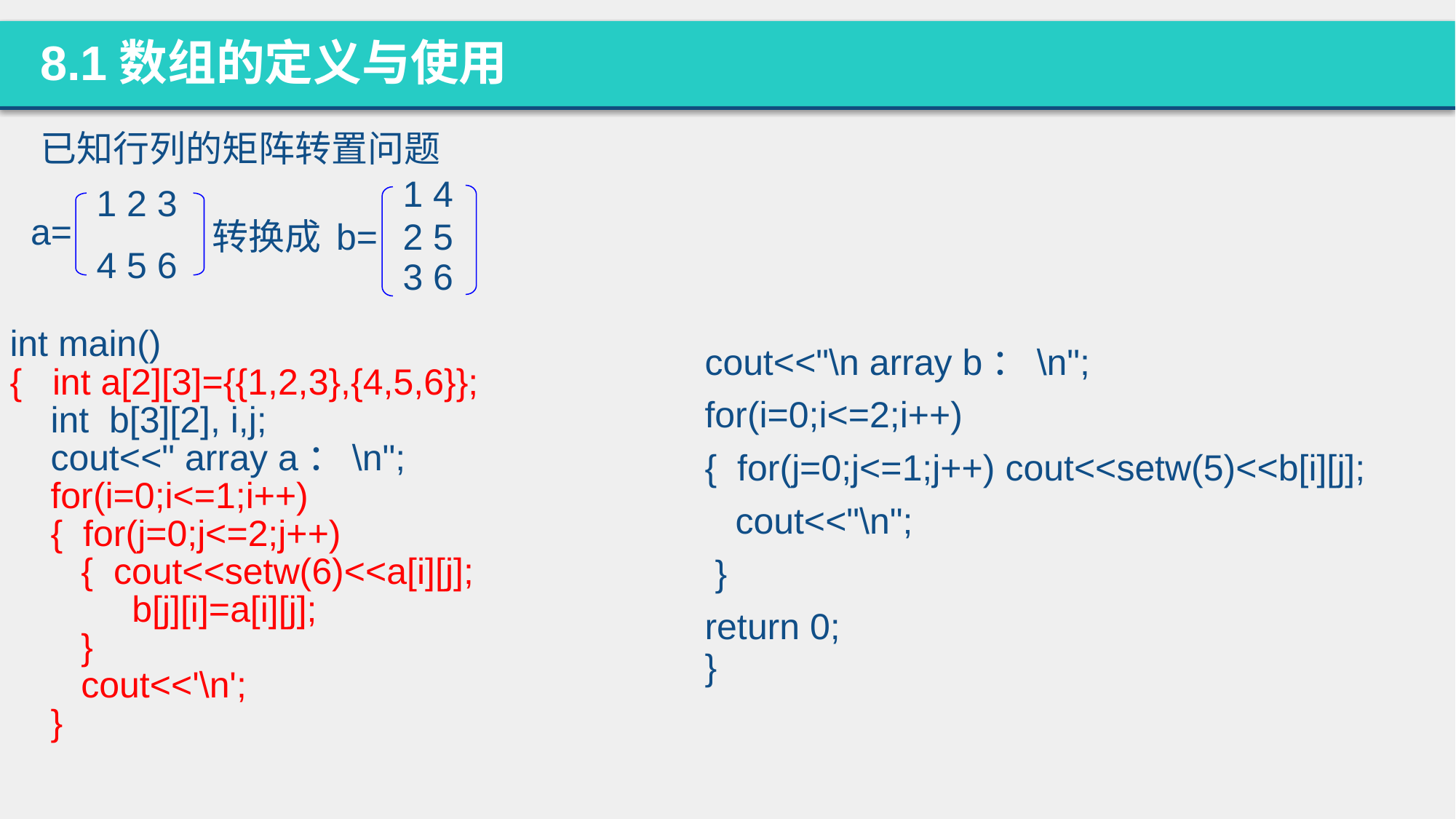

8.1数组的定义与使用
已知行列的矩阵转置问题
1 4
2 5
3 6
1 2 3
4 5 6

a=
b=
转换成
int main()
{   int a[2][3]={{1,2,3},{4,5,6}};
    int  b[3][2], i,j;
    cout<<" array a：\n";
    for(i=0;i<=1;i++)
    {  for(j=0;j<=2;j++)
       {  cout<<setw(6)<<a[i][j];
            b[j][i]=a[i][j];
       }
       cout<<'\n';
    }
cout<<"\n array b：\n";
for(i=0;i<=2;i++)
{  for(j=0;j<=1;j++) cout<<setw(5)<<b[i][j];
   cout<<"\n";
 }
return 0;
}